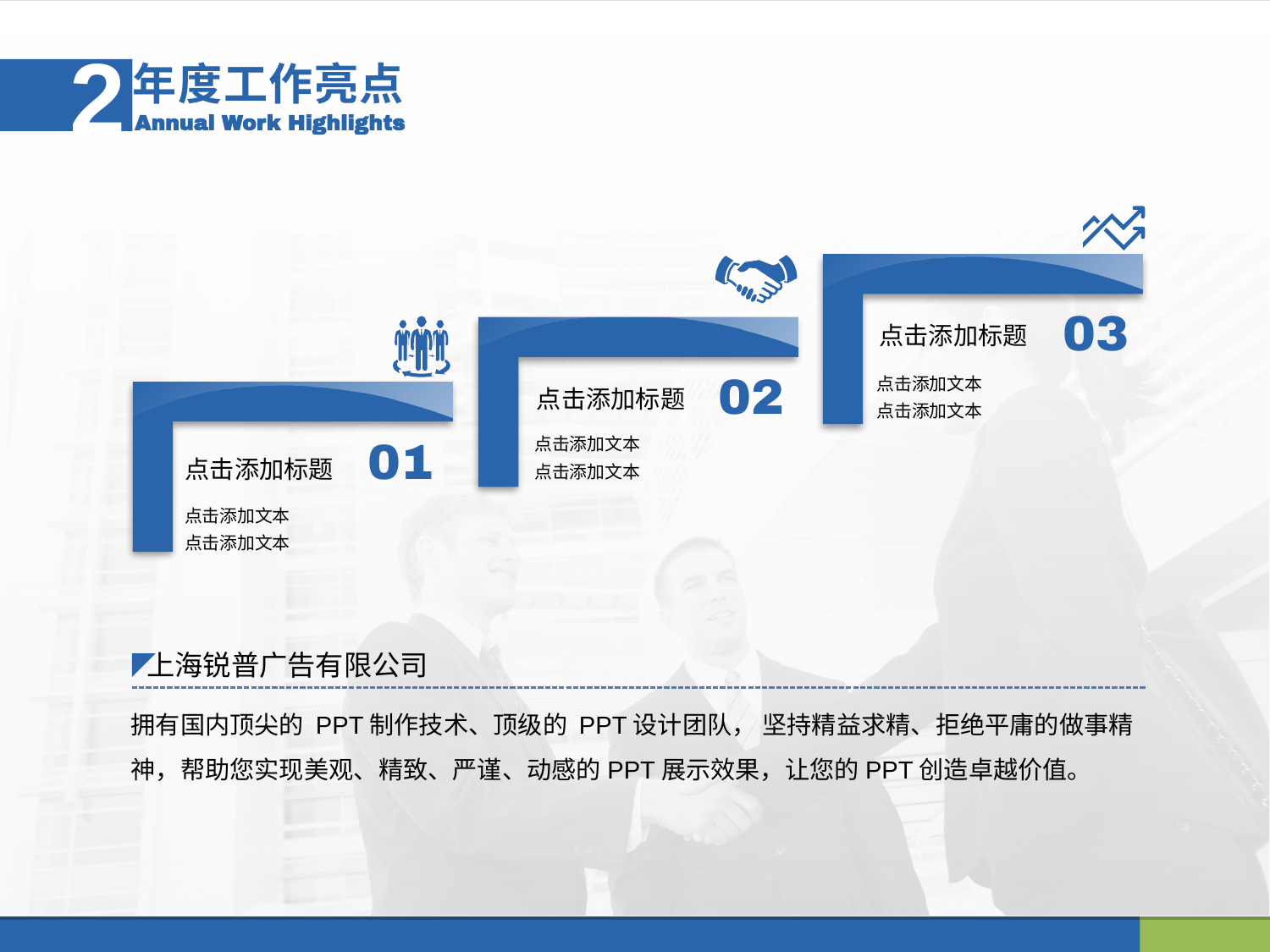

2
年度工作亮点

Annual Work Highlights

03
点击添加标题
点击添加文本
点击添加文本

02
点击添加标题
点击添加文本
点击添加文本

01
点击添加标题
点击添加文本
点击添加文本
上海锐普广告有限公司

拥有国内顶尖的 PPT制作技术、顶级的 PPT设计团队， 坚持精益求精、拒绝平庸的做事精神，帮助您实现美观、精致、严谨、动感的PPT展示效果，让您的PPT创造卓越价值。